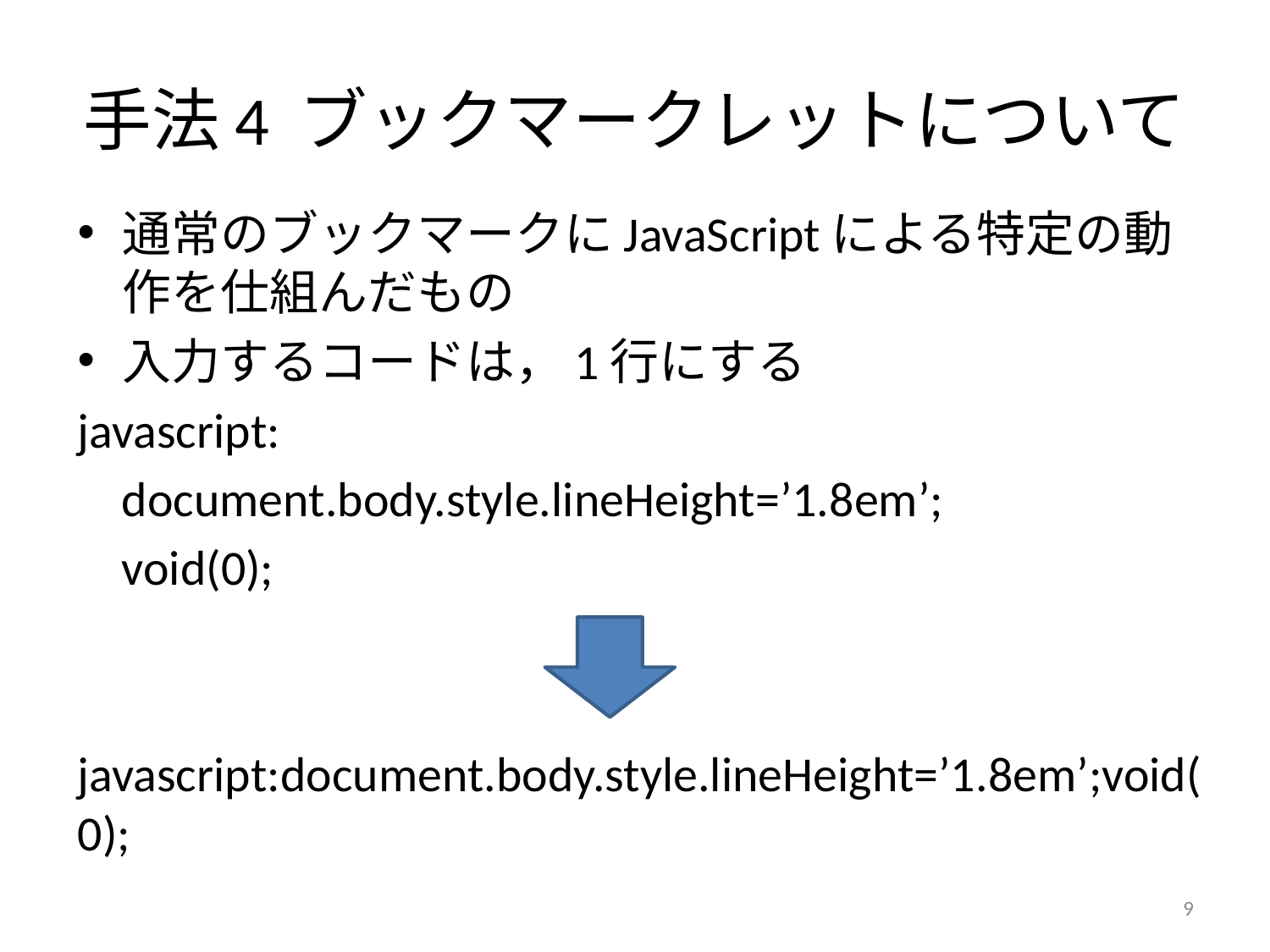

# 手法4 ブックマークレットについて
通常のブックマークにJavaScriptによる特定の動作を仕組んだもの
入力するコードは，1行にする
javascript:
    document.body.style.lineHeight=’1.8em’;
    void(0);

javascript:document.body.style.lineHeight=’1.8em’;void(0);

9